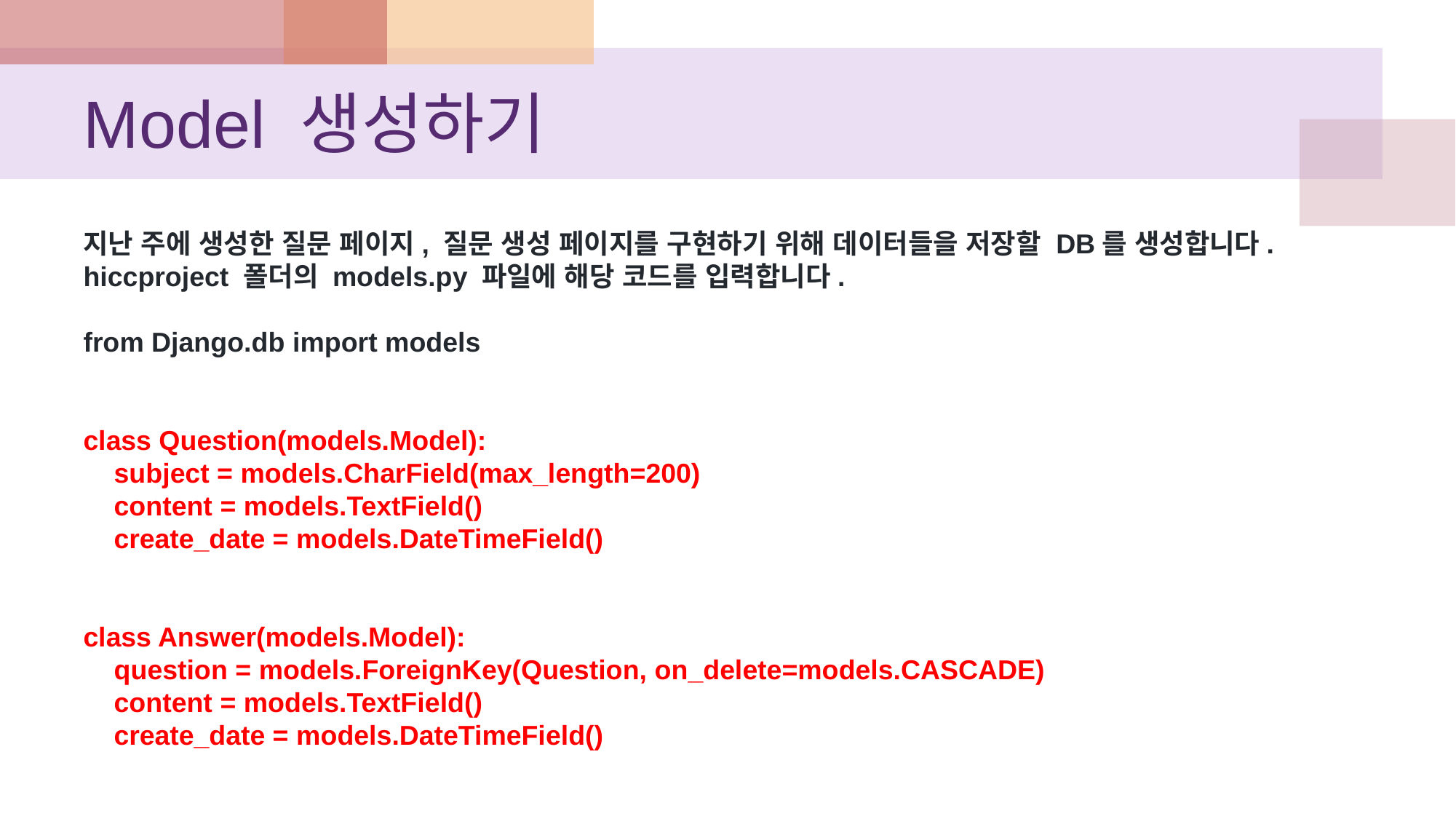

# Model 생성하기
지난 주에 생성한 질문 페이지, 질문 생성 페이지를 구현하기 위해 데이터들을 저장할 DB를 생성합니다.
hiccproject 폴더의 models.py 파일에 해당 코드를 입력합니다.

from Django.db import models

class Question(models.Model):
    subject = models.CharField(max_length=200)
    content = models.TextField()
    create_date = models.DateTimeField()

class Answer(models.Model):
    question = models.ForeignKey(Question, on_delete=models.CASCADE)
    content = models.TextField()
    create_date = models.DateTimeField()